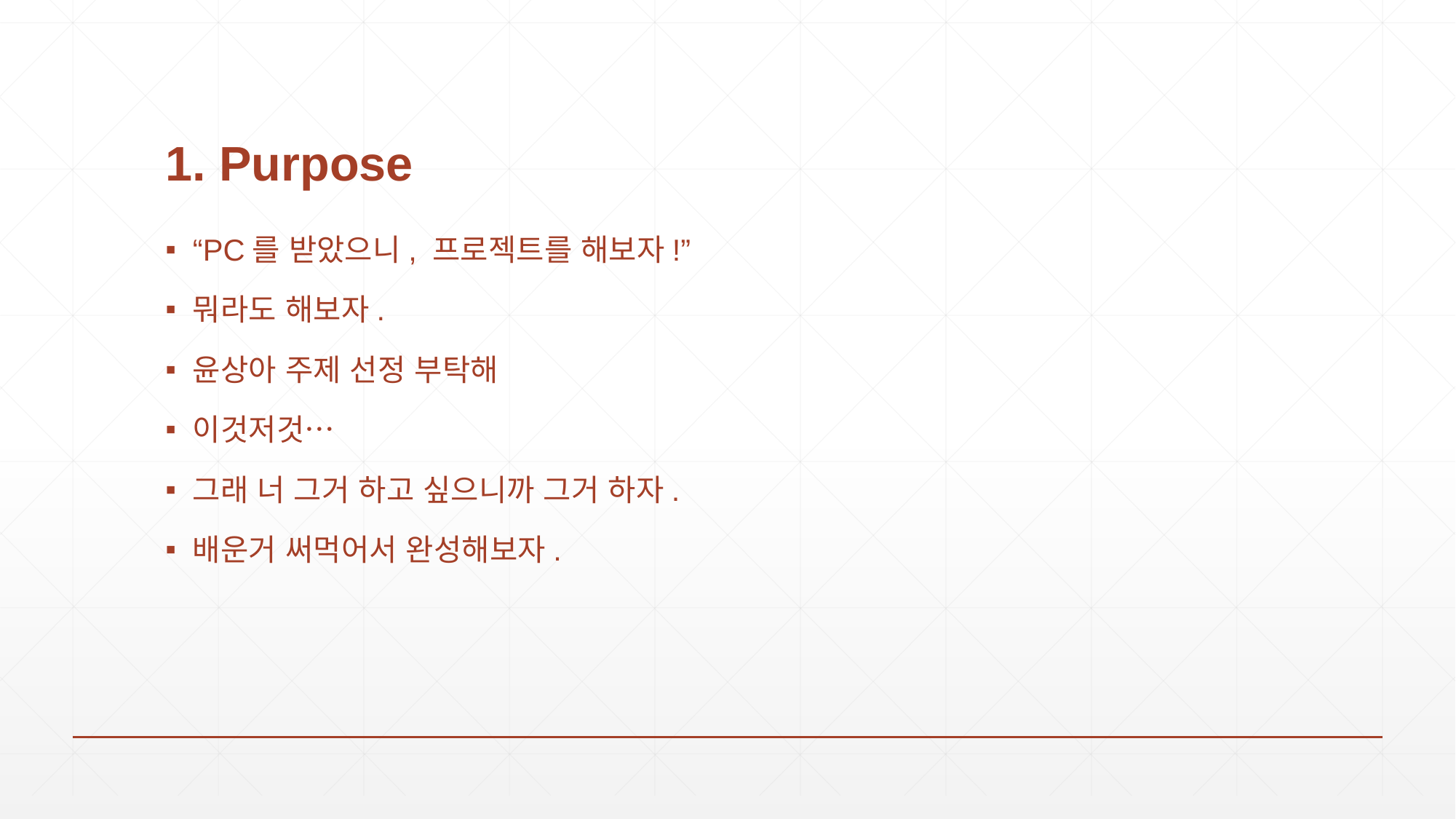

# 1. Purpose
“PC를 받았으니, 프로젝트를 해보자!”
뭐라도 해보자.
윤상아 주제 선정 부탁해
이것저것…
그래 너 그거 하고 싶으니까 그거 하자.
배운거 써먹어서 완성해보자.